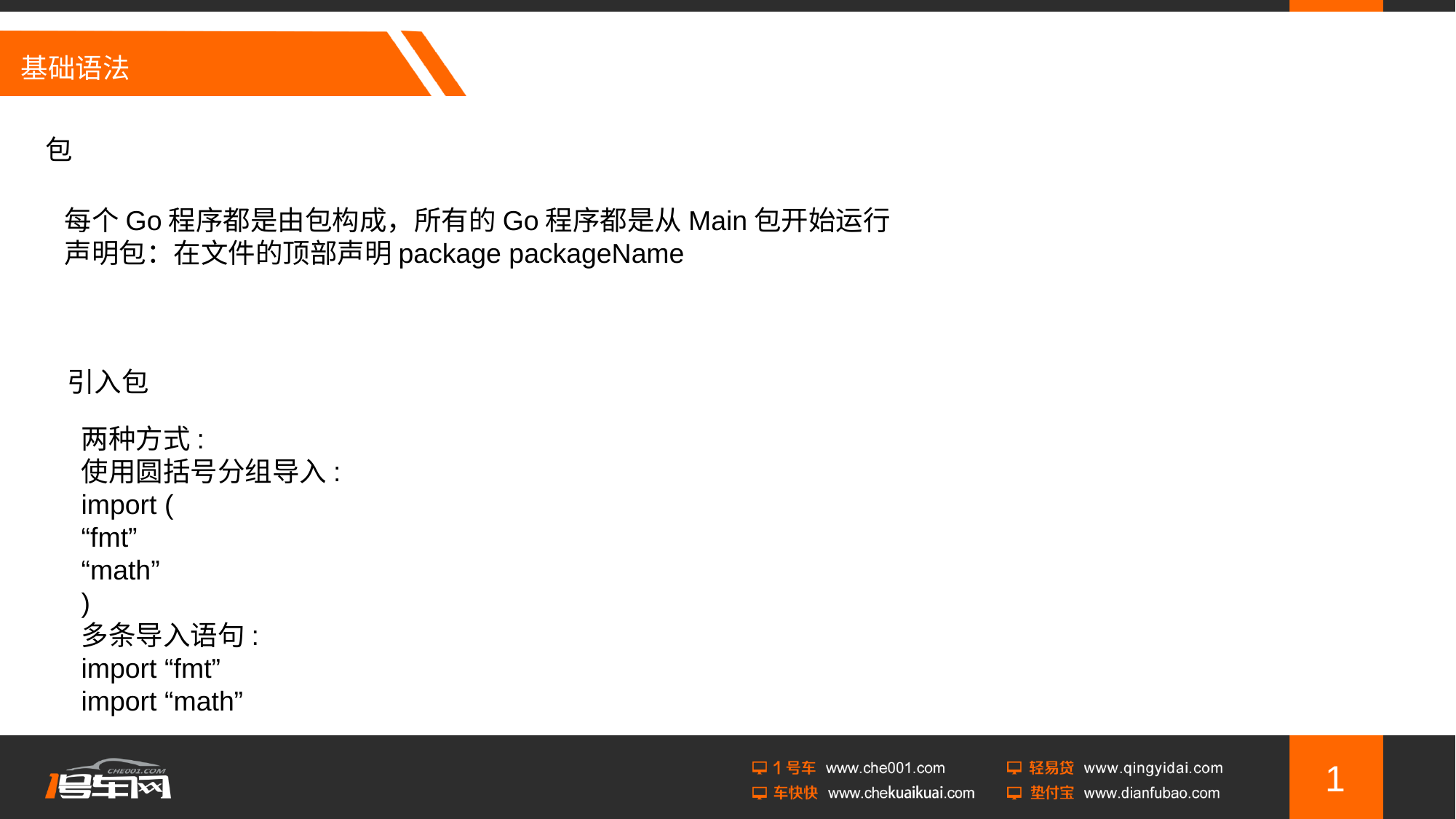

# 基础语法
包
每个Go程序都是由包构成，所有的Go程序都是从Main包开始运行
声明包：在文件的顶部声明package packageName
引入包
两种方式:
使用圆括号分组导入:
import (
“fmt”
“math”
)
多条导入语句:
import “fmt”
import “math”
1